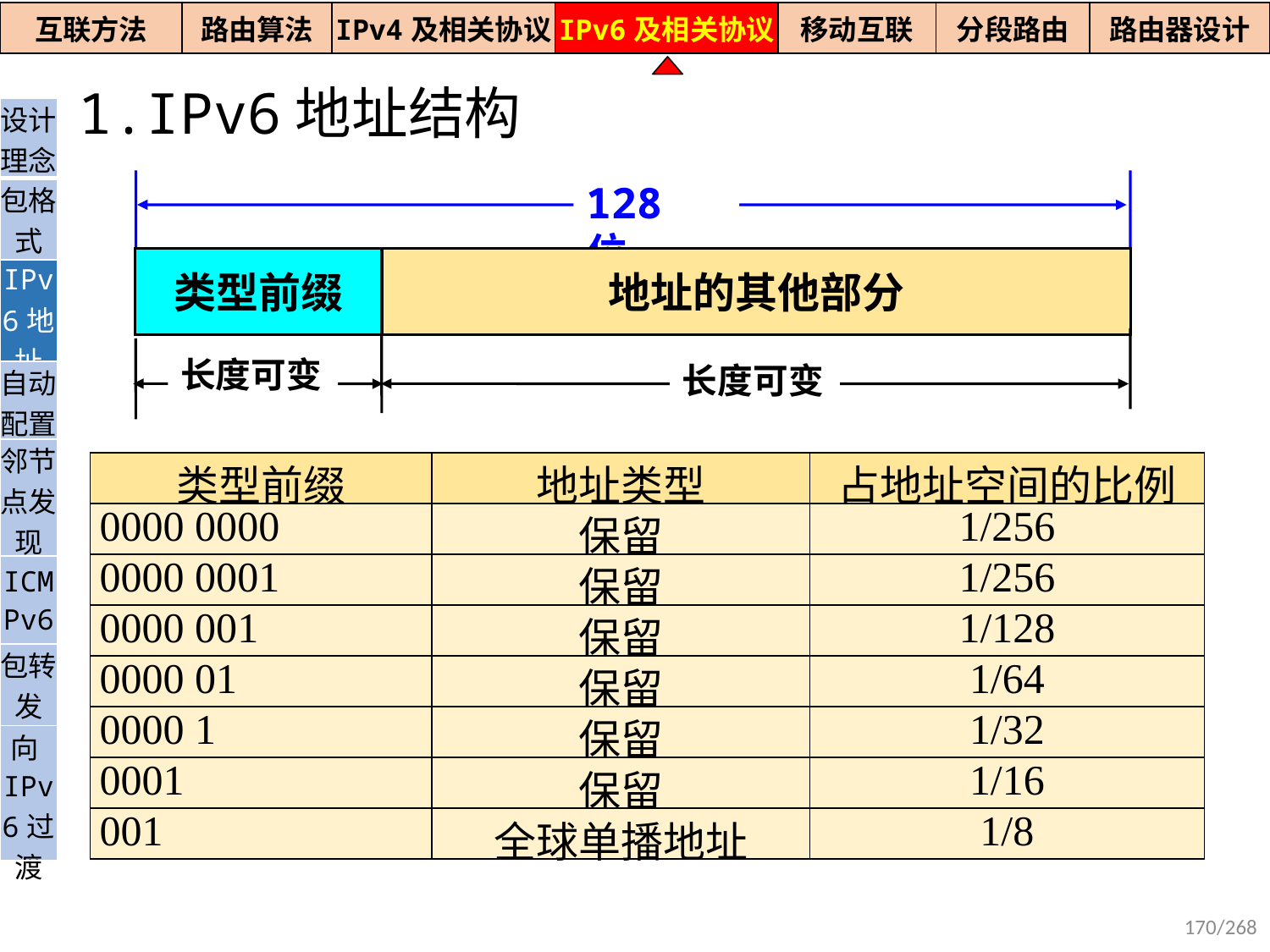

| 互联方法 | 路由算法 | IPv4及相关协议 | IPv6及相关协议 | 移动互联 | 分段路由 | 路由器设计 |
| --- | --- | --- | --- | --- | --- | --- |

1.IPv6地址结构
| 设计理念 |
| --- |
| 包格式 |
| IPv6地址 |
| 自动配置 |
| 邻节点发现 |
| ICMPv6 |
| 包转发 |
| 向IPv6过渡 |

128 位

类型前缀
地址的其他部分

长度可变
长度可变

| 类型前缀 | 地址类型 | 占地址空间的比例 |
| --- | --- | --- |
| 0000 0000 | 保留 | 1/256 |
| 0000 0001 | 保留 | 1/256 |
| 0000 001 | 保留 | 1/128 |
| 0000 01 | 保留 | 1/64 |
| 0000 1 | 保留 | 1/32 |
| 0001 | 保留 | 1/16 |
| 001 | 全球单播地址 | 1/8 |
170/268